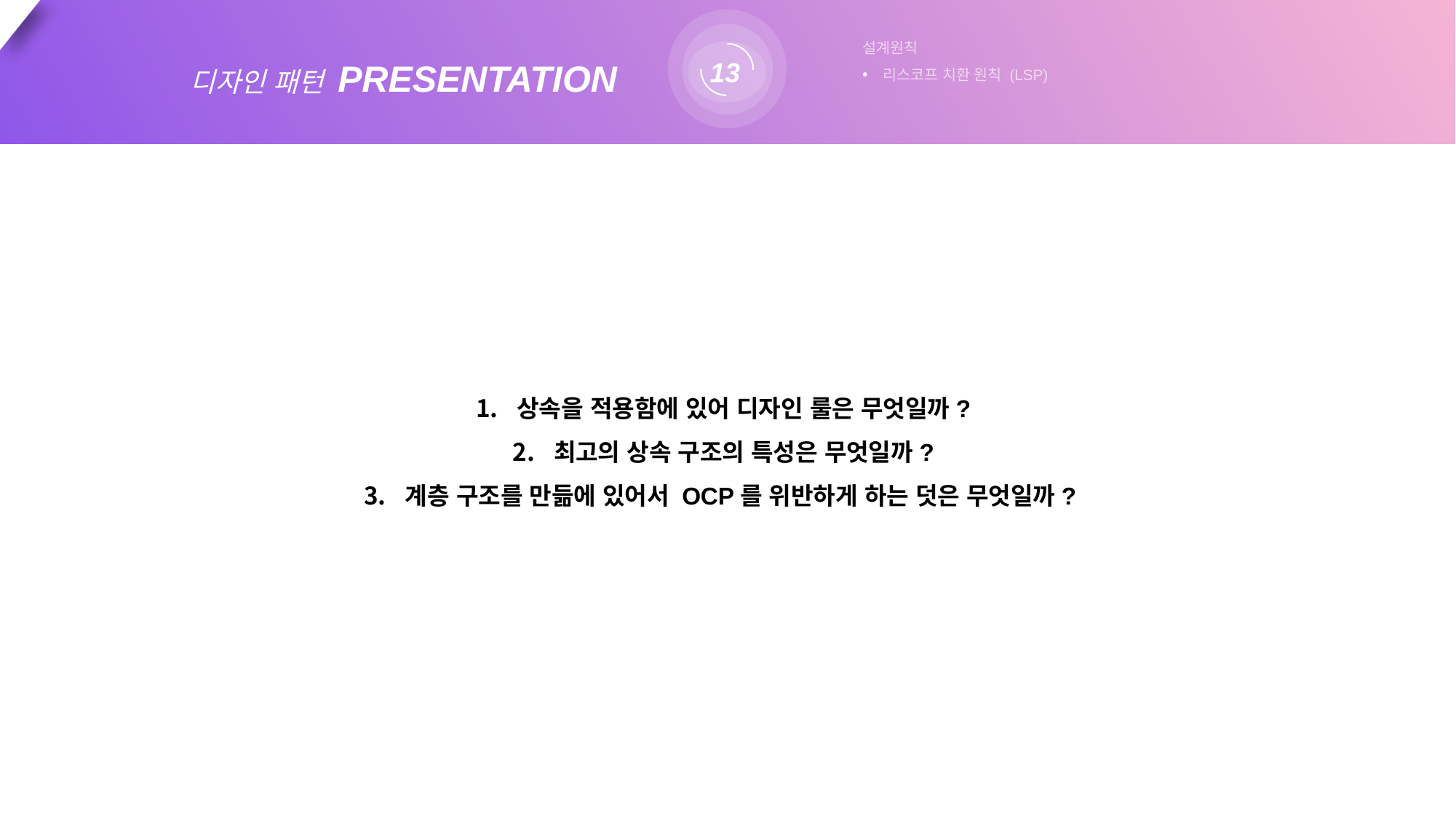

13

설계원칙
리스코프 치환 원칙 (LSP)
디자인 패턴 PRESENTATION
상속을 적용함에 있어 디자인 룰은 무엇일까?
최고의 상속 구조의 특성은 무엇일까?
계층 구조를 만듦에 있어서 OCP를 위반하게 하는 덧은 무엇일까?